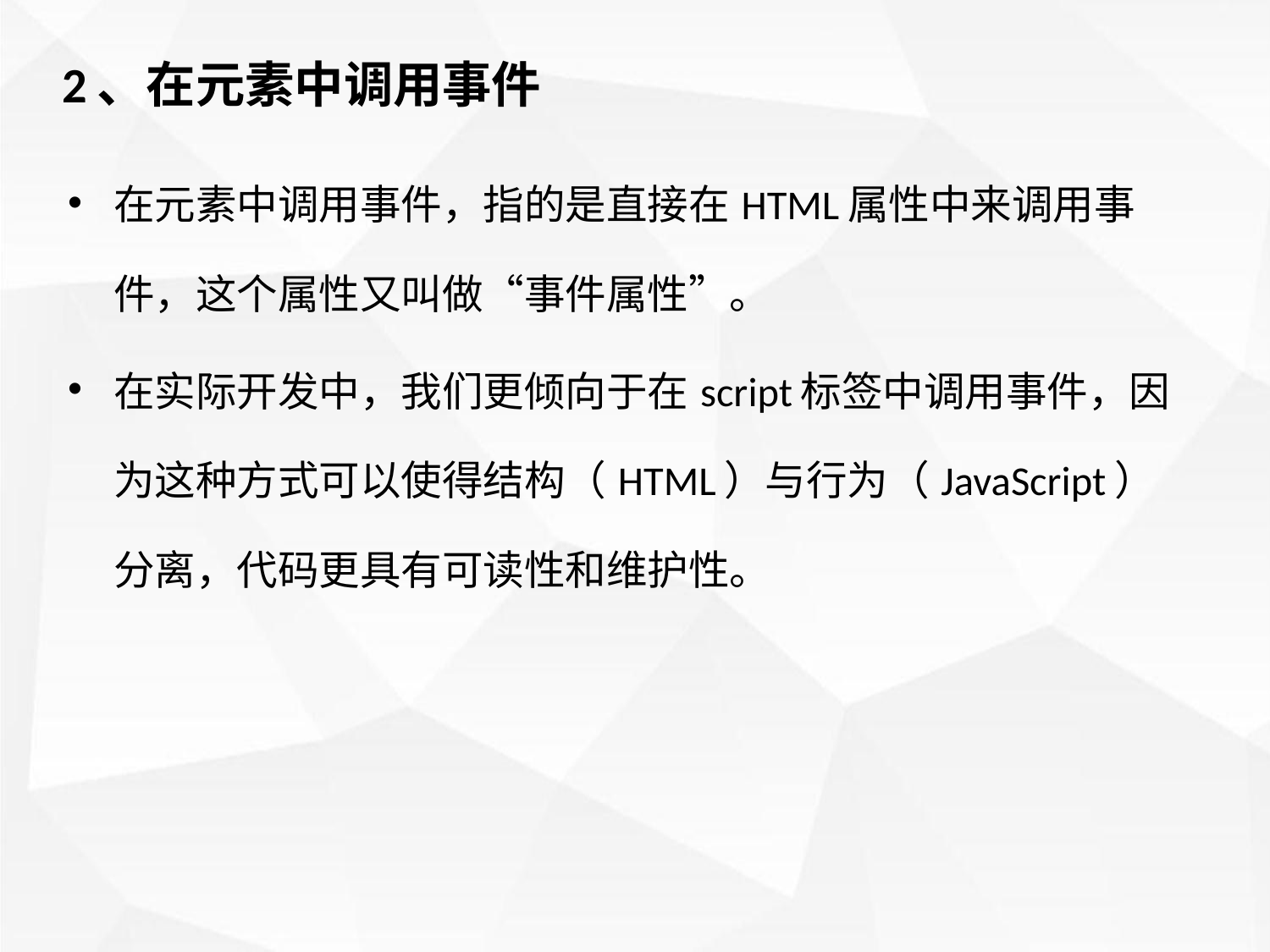

2、在元素中调用事件
在元素中调用事件，指的是直接在HTML属性中来调用事件，这个属性又叫做“事件属性”。
在实际开发中，我们更倾向于在script标签中调用事件，因为这种方式可以使得结构（HTML）与行为（JavaScript）分离，代码更具有可读性和维护性。